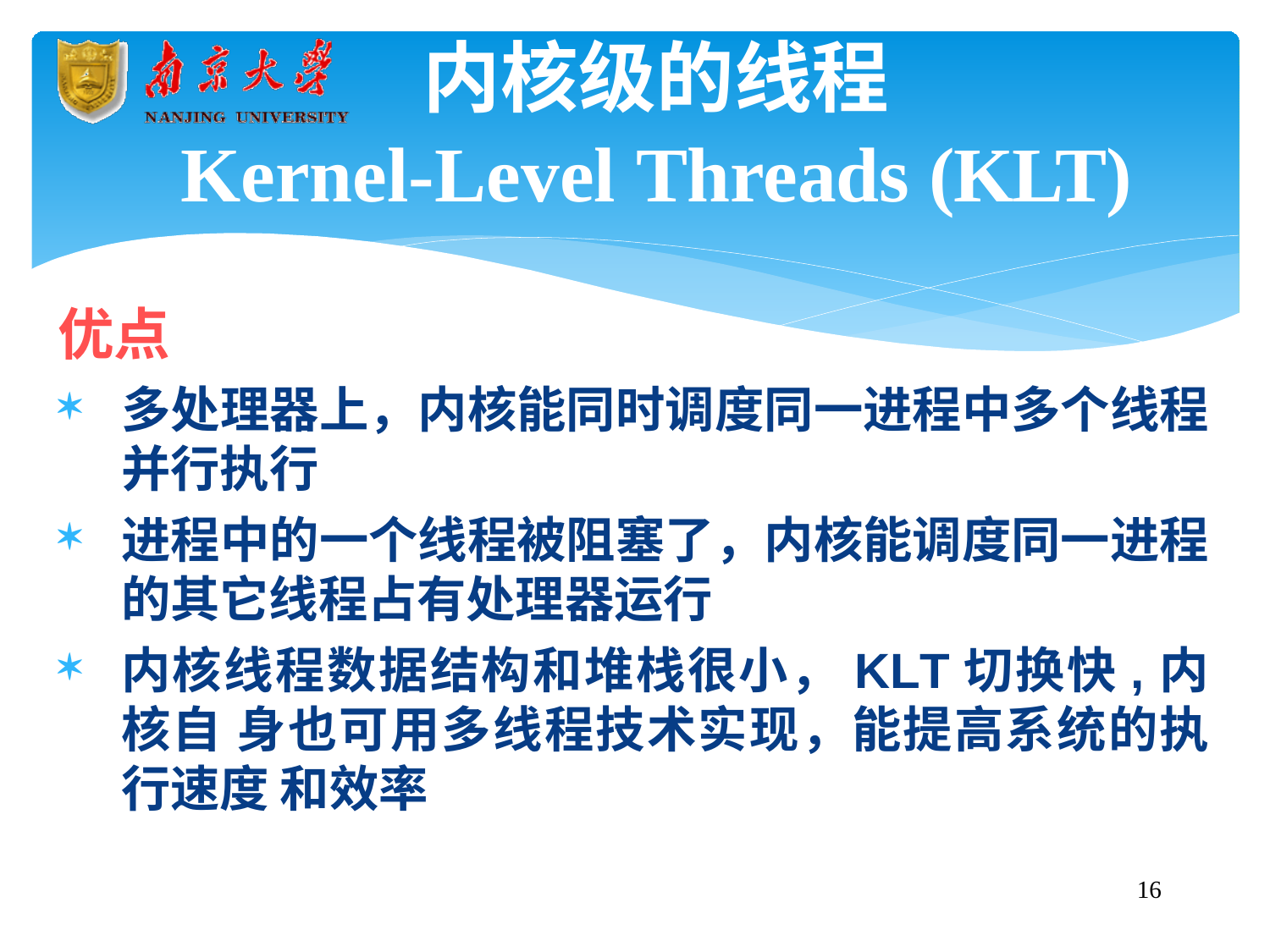

# 内核级的线程
Kernel-Level Threads (KLT)

优点
多处理器上，内核能同时调度同一进程中多个线程 并行执行
进程中的一个线程被阻塞了，内核能调度同一进程 的其它线程占有处理器运行
内核线程数据结构和堆栈很小，KLT切换快,内核自 身也可用多线程技术实现，能提高系统的执行速度 和效率
16